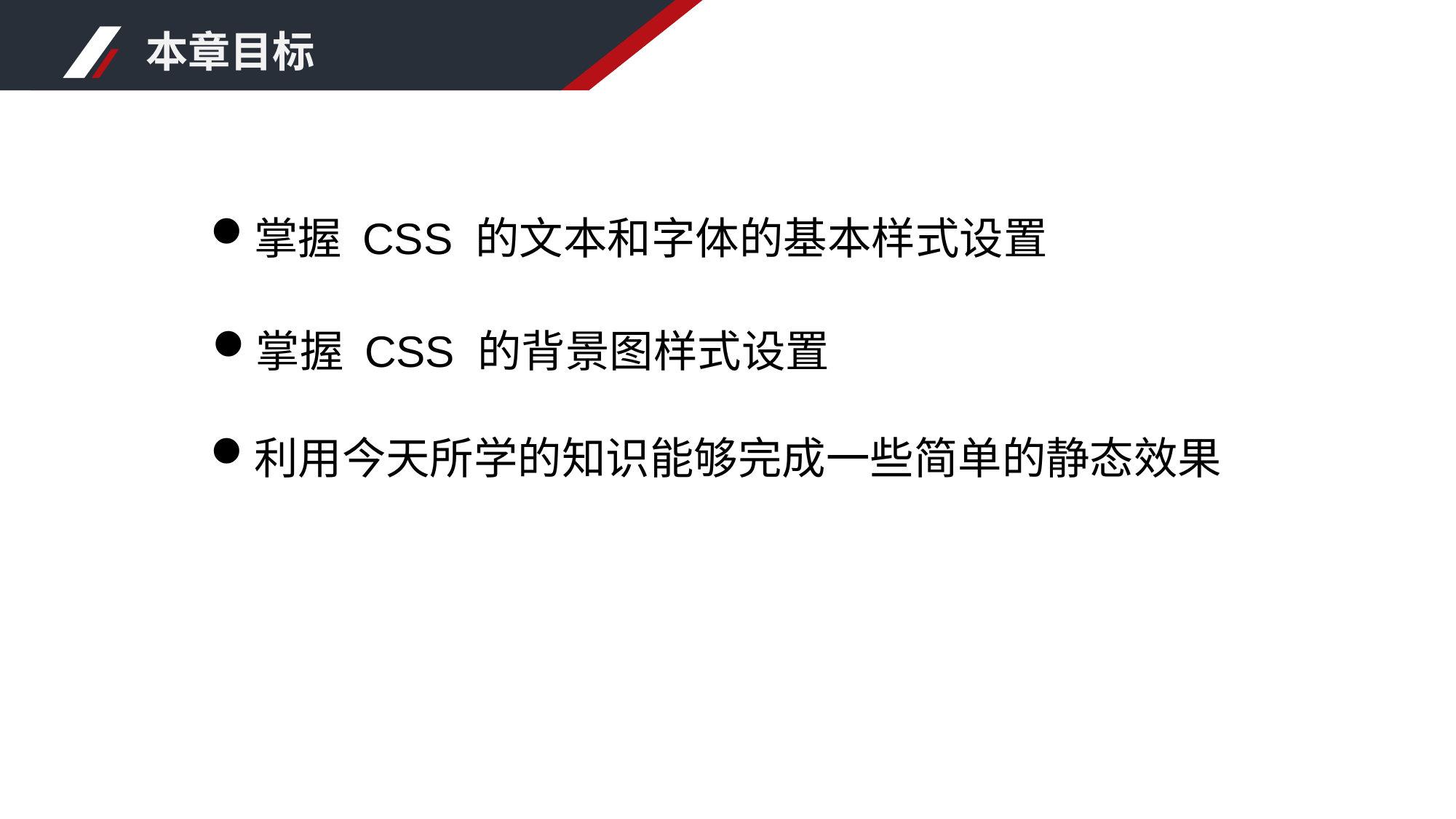

本章目标
掌握 CSS 的文本和字体的基本样式设置
掌握 CSS 的背景图样式设置
利用今天所学的知识能够完成一些简单的静态效果